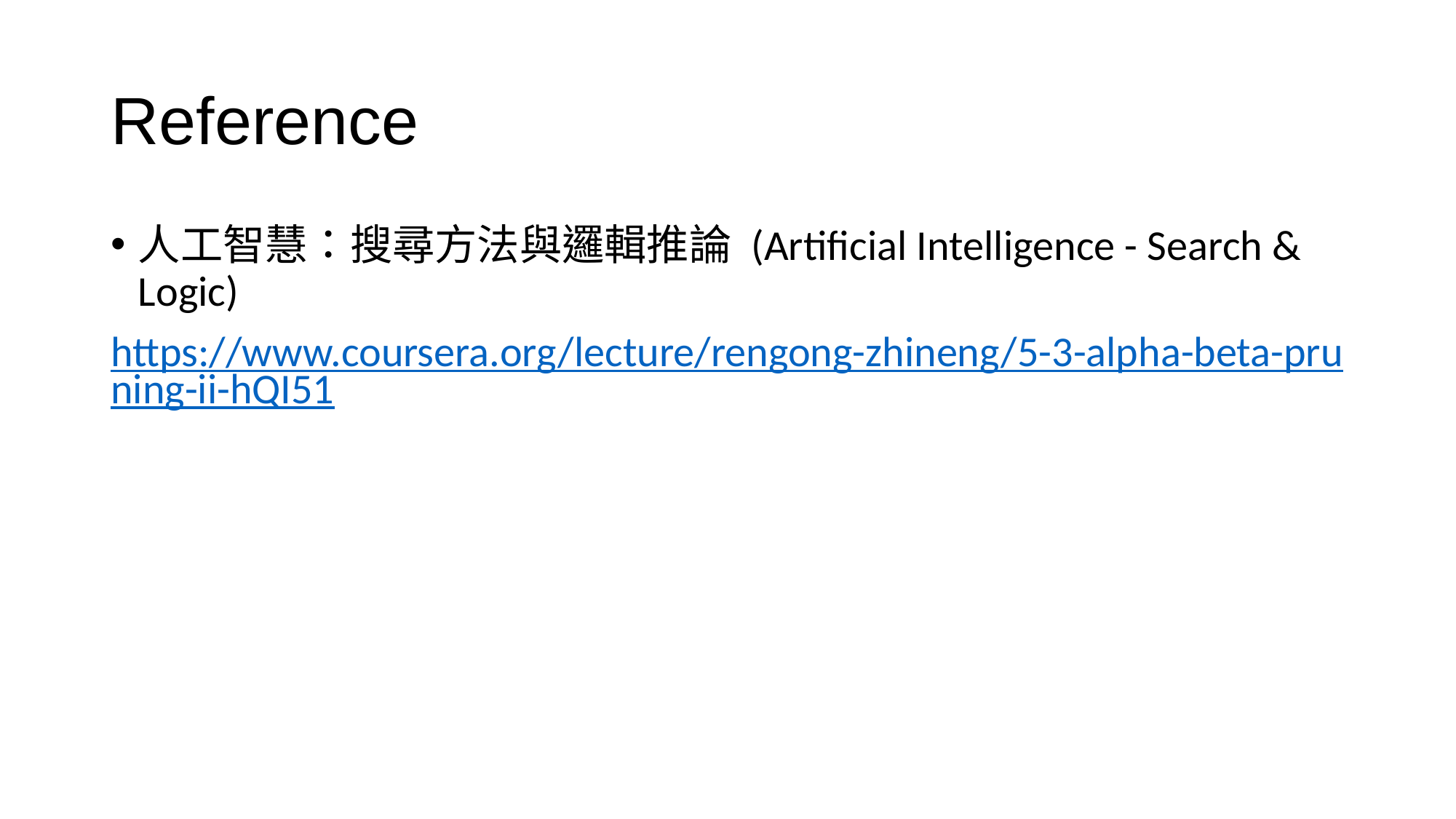

# Reference
人工智慧：搜尋方法與邏輯推論 (Artificial Intelligence - Search & Logic)
https://www.coursera.org/lecture/rengong-zhineng/5-3-alpha-beta-pruning-ii-hQI51